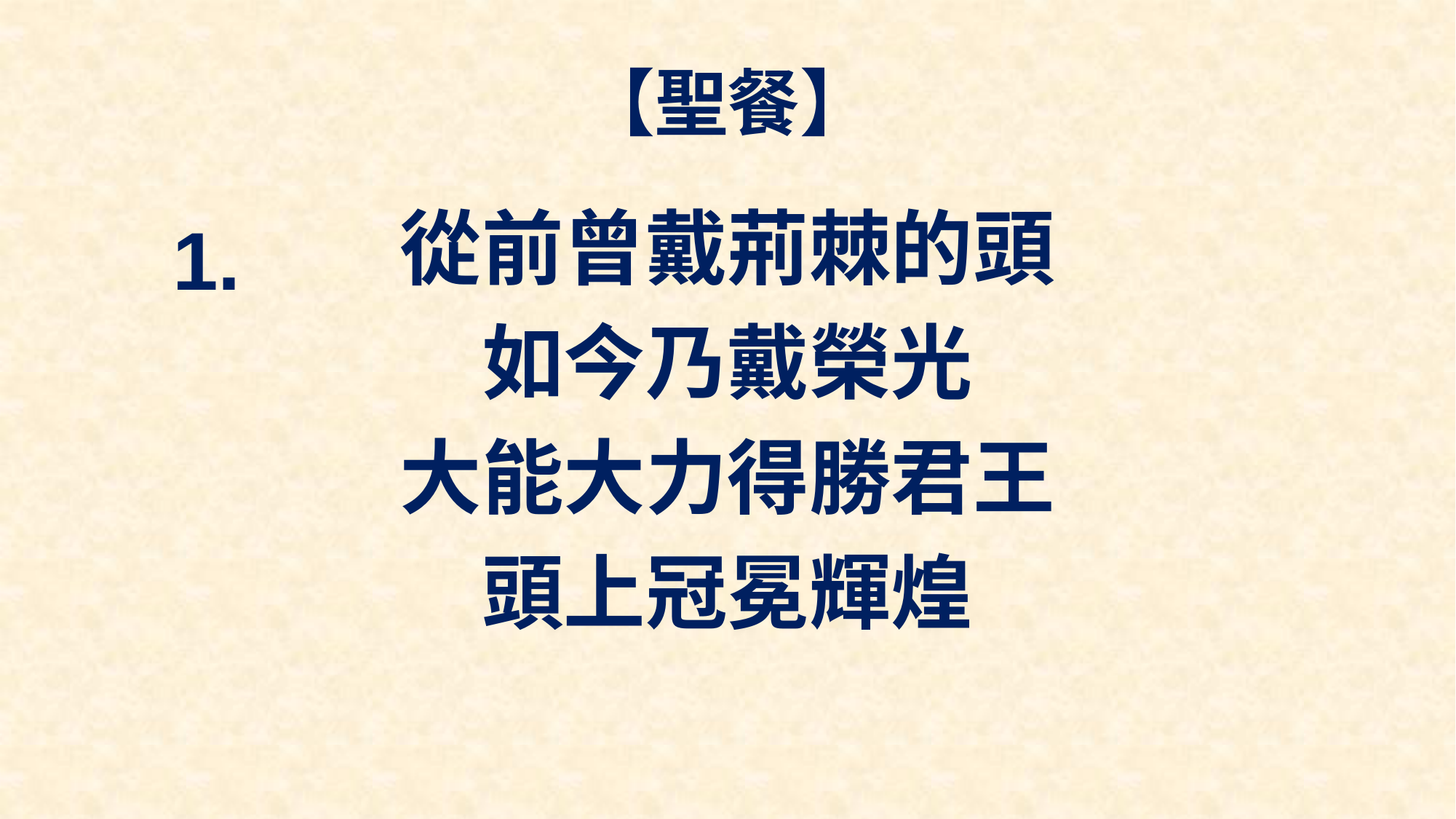

# 【聖餐】
從前曾戴荊棘的頭
如今乃戴榮光
大能大力得勝君王
頭上冠冕輝煌
1.